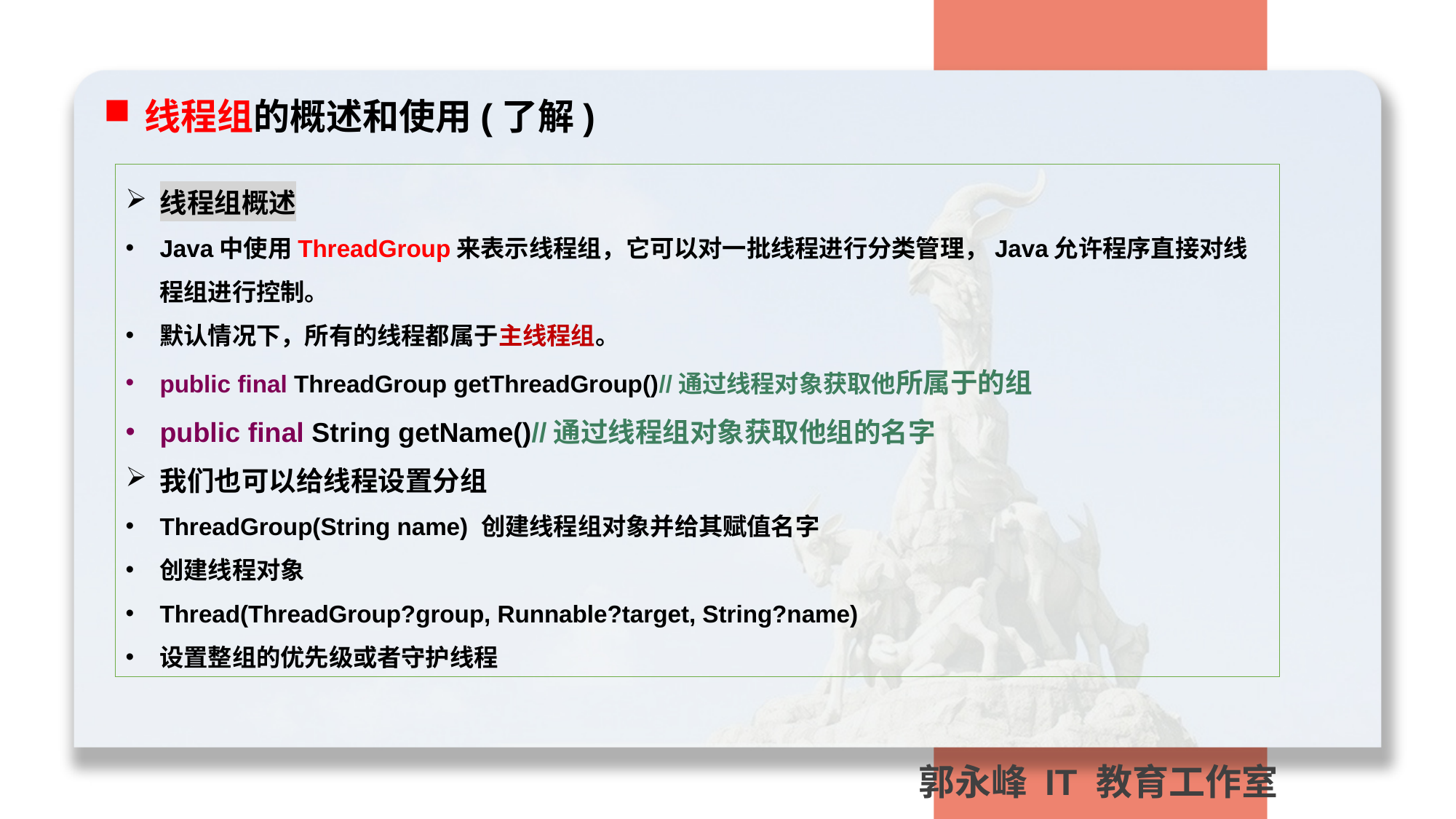

线程组的概述和使用(了解)
线程组概述
Java中使用ThreadGroup来表示线程组，它可以对一批线程进行分类管理，Java允许程序直接对线程组进行控制。
默认情况下，所有的线程都属于主线程组。
public final ThreadGroup getThreadGroup()//通过线程对象获取他所属于的组
public final String getName()//通过线程组对象获取他组的名字
我们也可以给线程设置分组
ThreadGroup(String name) 创建线程组对象并给其赋值名字
创建线程对象
Thread(ThreadGroup?group, Runnable?target, String?name)
设置整组的优先级或者守护线程